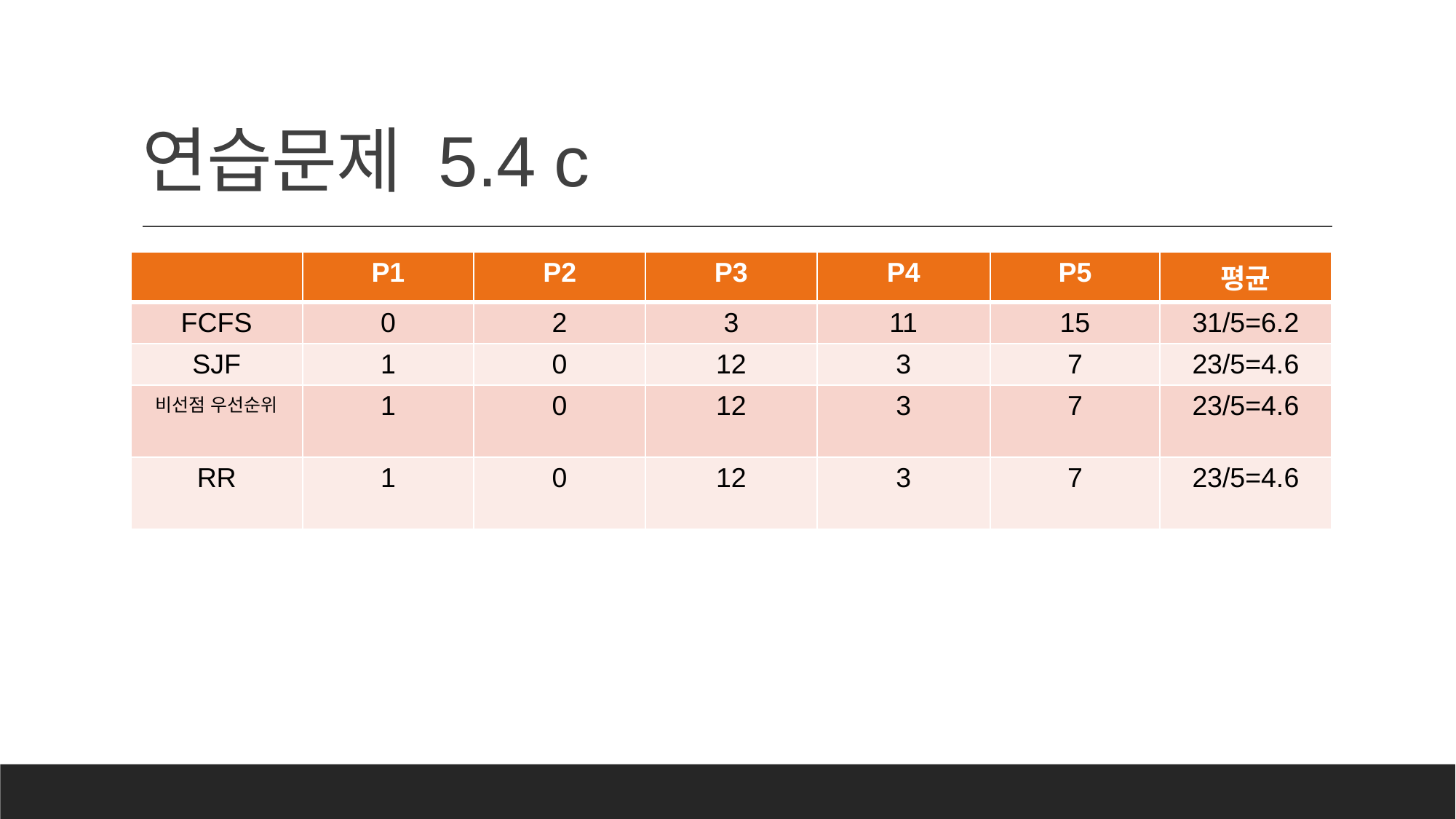

# 연습문제 5.4 c
|  | P1 | P2 | P3 | P4 | P5 | 평균 |
| --- | --- | --- | --- | --- | --- | --- |
| FCFS | 0 | 2 | 3 | 11 | 15 | 31/5=6.2 |
| SJF | 1 | 0 | 12 | 3 | 7 | 23/5=4.6 |
| 비선점 우선순위 | 1 | 0 | 12 | 3 | 7 | 23/5=4.6 |
| RR | 1 | 0 | 12 | 3 | 7 | 23/5=4.6 |